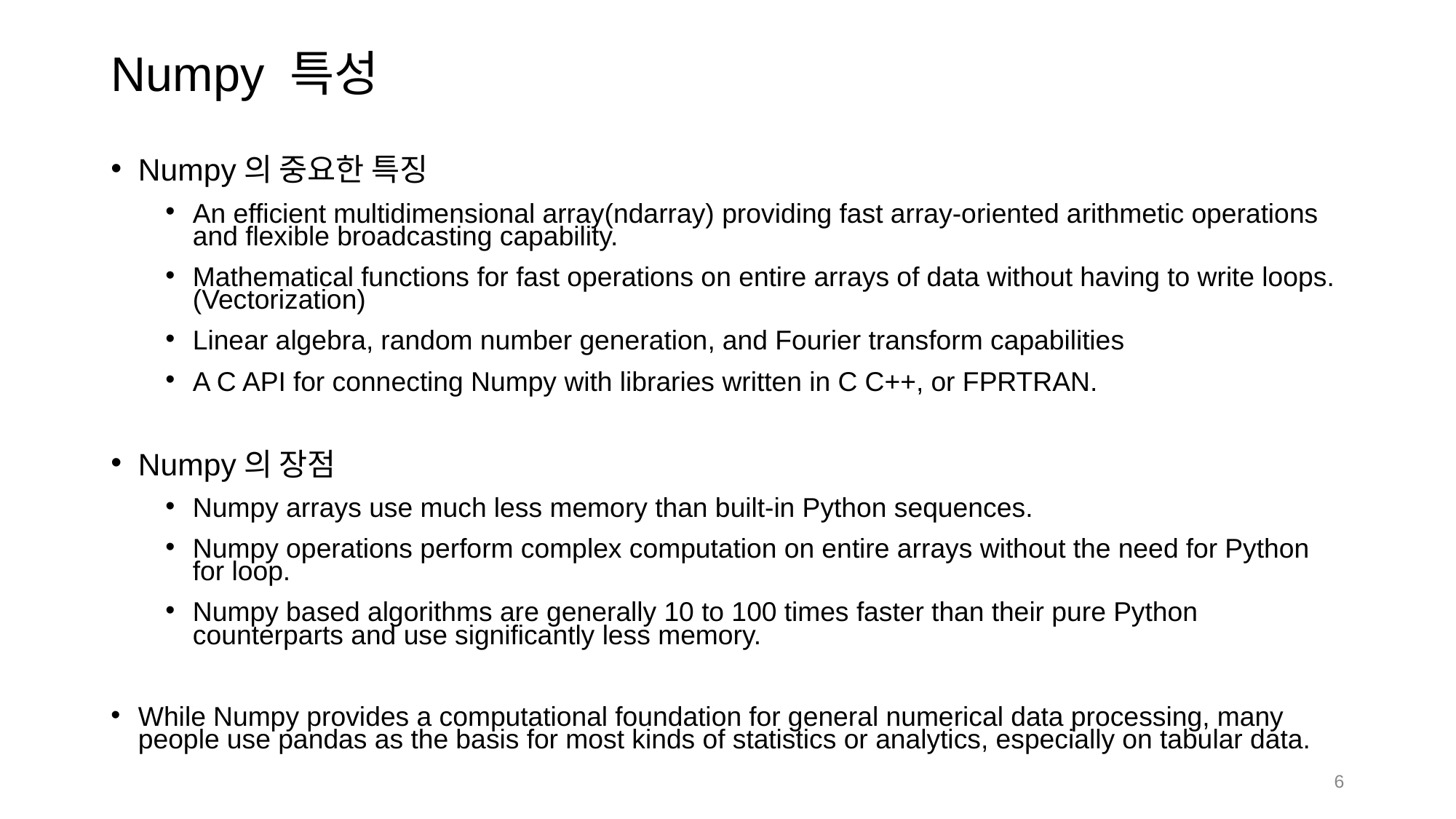

# Numpy 특성

Numpy의 중요한 특징
An efficient multidimensional array(ndarray) providing fast array-oriented arithmetic operations and flexible broadcasting capability.
Mathematical functions for fast operations on entire arrays of data without having to write loops. (Vectorization)
Linear algebra, random number generation, and Fourier transform capabilities
A C API for connecting Numpy with libraries written in C C++, or FPRTRAN.

Numpy의 장점
Numpy arrays use much less memory than built-in Python sequences.
Numpy operations perform complex computation on entire arrays without the need for Python for loop.
Numpy based algorithms are generally 10 to 100 times faster than their pure Python counterparts and use significantly less memory.

While Numpy provides a computational foundation for general numerical data processing, many people use pandas as the basis for most kinds of statistics or analytics, especially on tabular data.

6